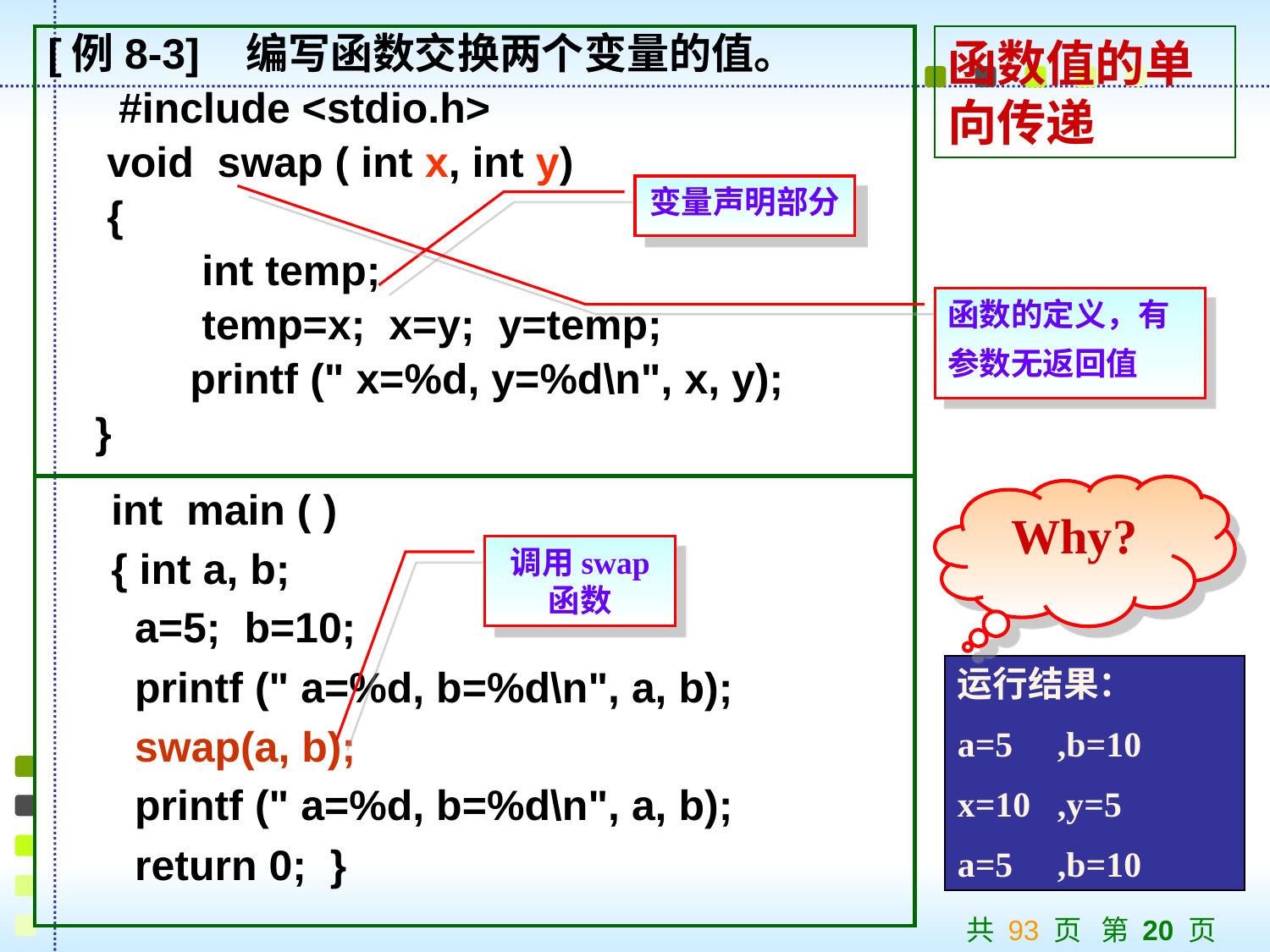

[例8-3]   编写函数交换两个变量的值。
      #include <stdio.h>
     void  swap ( int x, int y)
     {
             int temp;
             temp=x;  x=y;  y=temp;
            printf (" x=%d, y=%d\n", x, y);
    }
函数值的单向传递
变量声明部分
函数的定义，有参数无返回值
int  main ( )
{ int a, b;
  a=5;  b=10;
  printf (" a=%d, b=%d\n", a, b);
  swap(a, b);
  printf (" a=%d, b=%d\n", a, b);
  return 0;  }
Why?
调用swap
函数
运行结果：
a=5     ,b=10
x=10   ,y=5
a=5     ,b=10
共 93 页   第 20 页